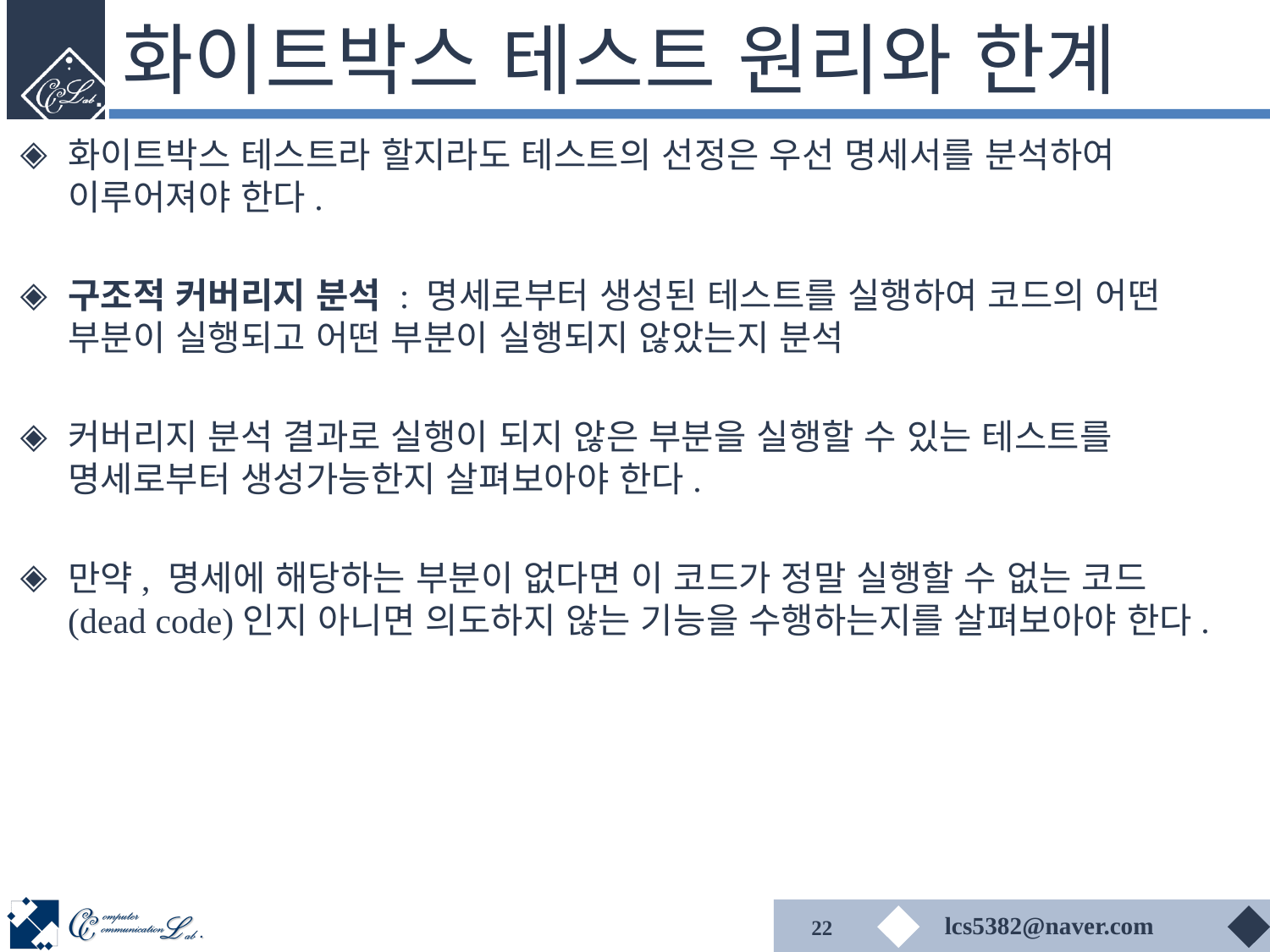

# 화이트박스 테스트 원리와 한계
화이트박스 테스트라 할지라도 테스트의 선정은 우선 명세서를 분석하여    이루어져야 한다.

구조적 커버리지 분석 : 명세로부터 생성된 테스트를 실행하여 코드의 어떤 부분이 실행되고 어떤 부분이 실행되지 않았는지 분석

커버리지 분석 결과로 실행이 되지 않은 부분을 실행할 수 있는 테스트를     명세로부터 생성가능한지 살펴보아야 한다.

만약, 명세에 해당하는 부분이 없다면 이 코드가 정말 실행할 수 없는 코드    (dead code)인지 아니면 의도하지 않는 기능을 수행하는지를 살펴보아야 한다.